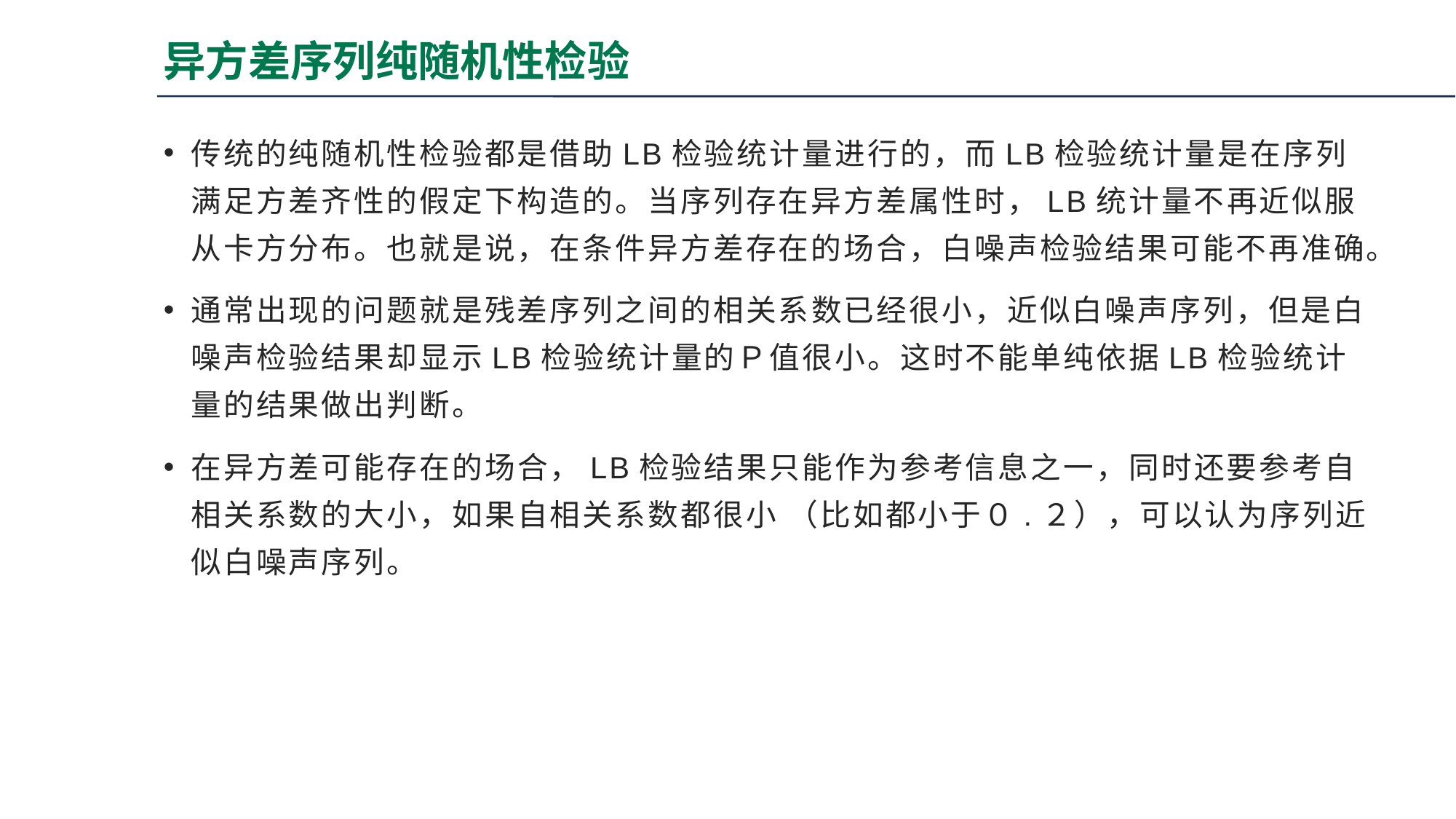

# 异方差序列纯随机性检验
传统的纯随机性检验都是借助LB检验统计量进行的，而LB检验统计量是在序列满足方差齐性的假定下构造的。当序列存在异方差属性时，LB统计量不再近似服从卡方分布。也就是说，在条件异方差存在的场合，白噪声检验结果可能不再准确。
通常出现的问题就是残差序列之间的相关系数已经很小，近似白噪声序列，但是白噪声检验结果却显示LB检验统计量的Ｐ值很小。这时不能单纯依据LB检验统计量的结果做出判断。
在异方差可能存在的场合，LB检验结果只能作为参考信息之一，同时还要参考自相关系数的大小，如果自相关系数都很小 （比如都小于０.２），可以认为序列近似白噪声序列。